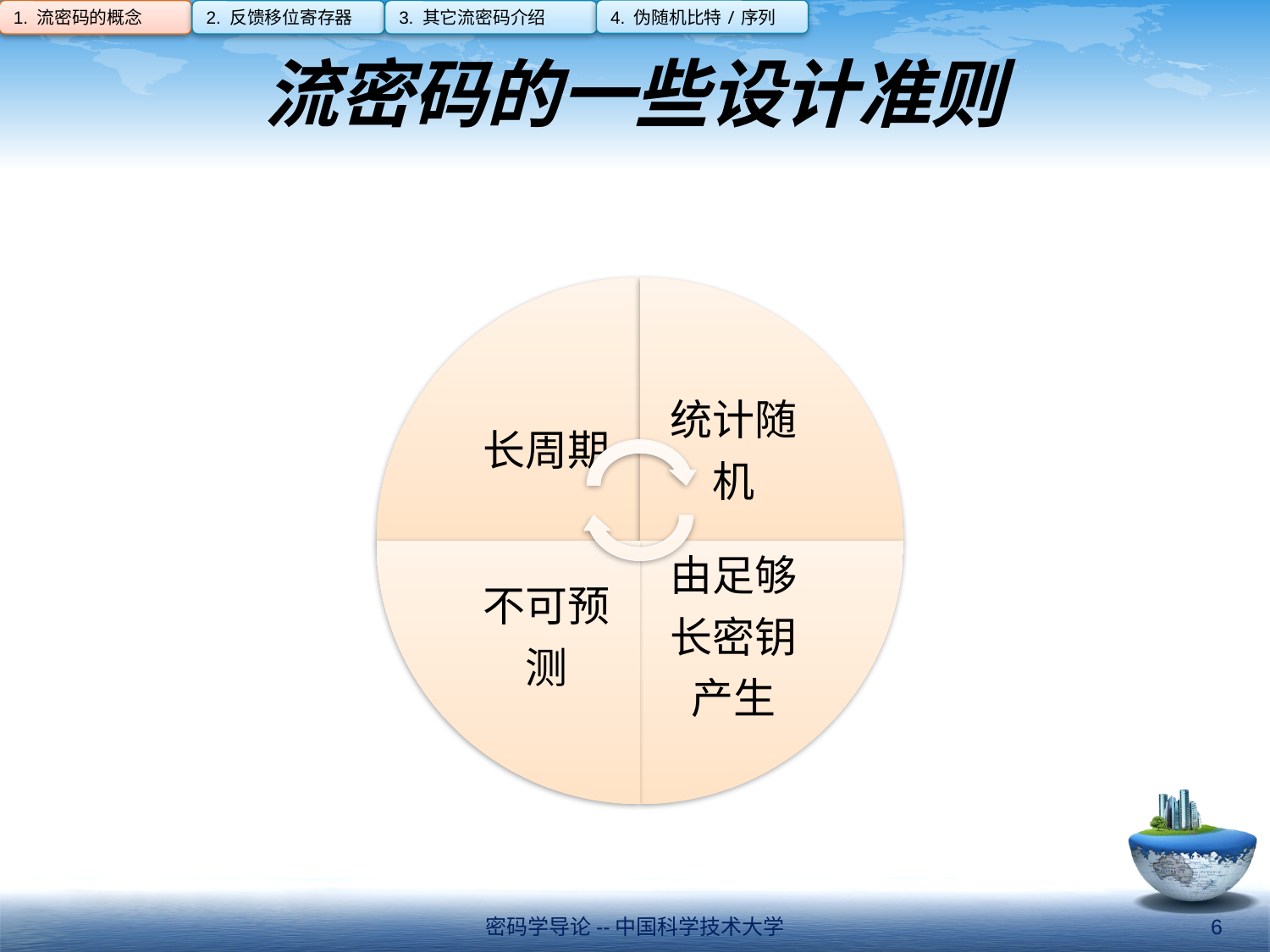

4. 伪随机比特/序列
1. 流密码的概念
2. 反馈移位寄存器
3. 其它流密码介绍
# 流密码的一些设计准则
长周期
统计随机
由足够长密钥产生
不可预测
密码学导论--中国科学技术大学
6